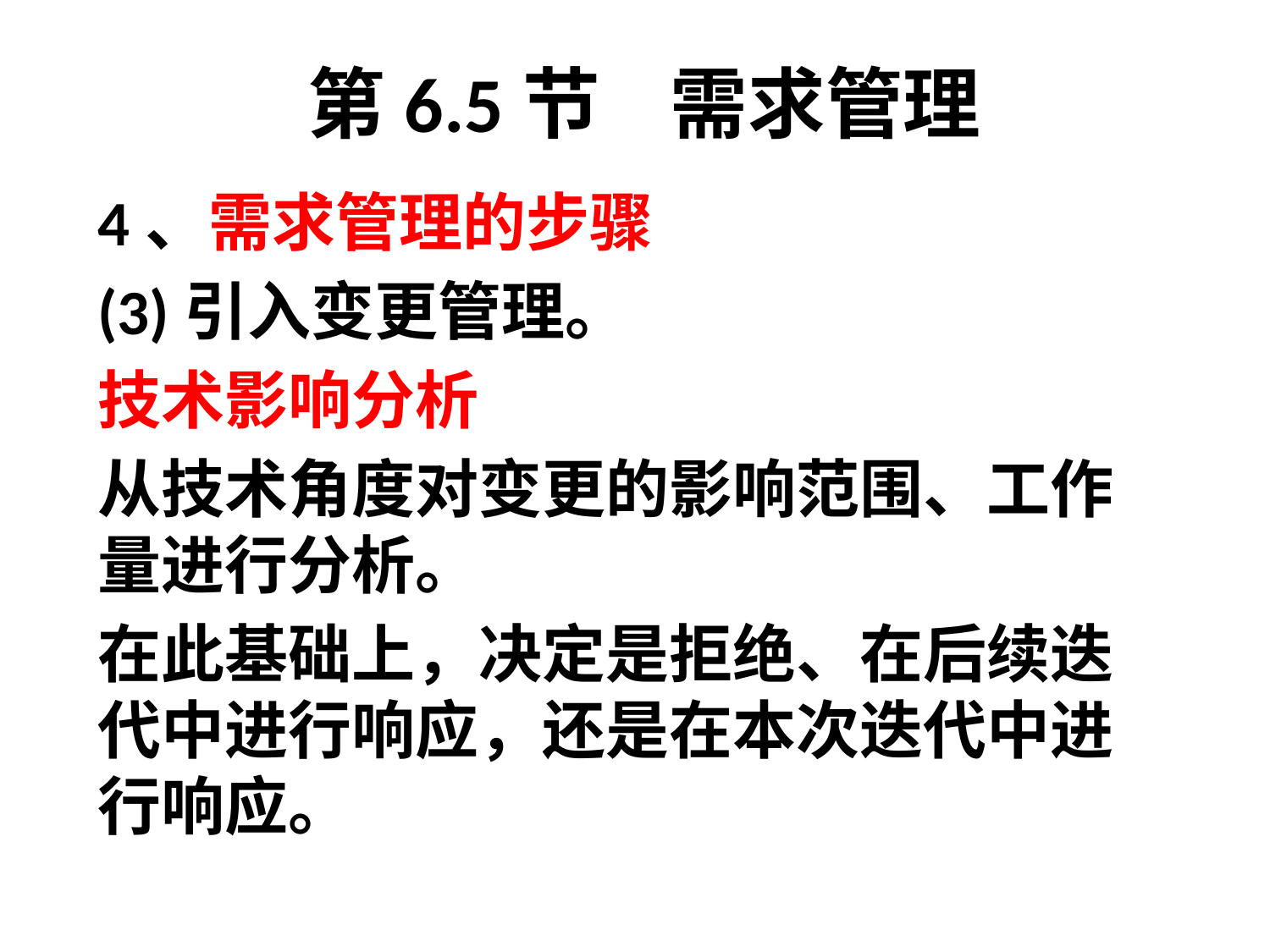

# 第6.5节    需求管理
4、需求管理的步骤
(3)引入变更管理。
技术影响分析
从技术角度对变更的影响范围、工作量进行分析。
在此基础上，决定是拒绝、在后续迭代中进行响应，还是在本次迭代中进行响应。